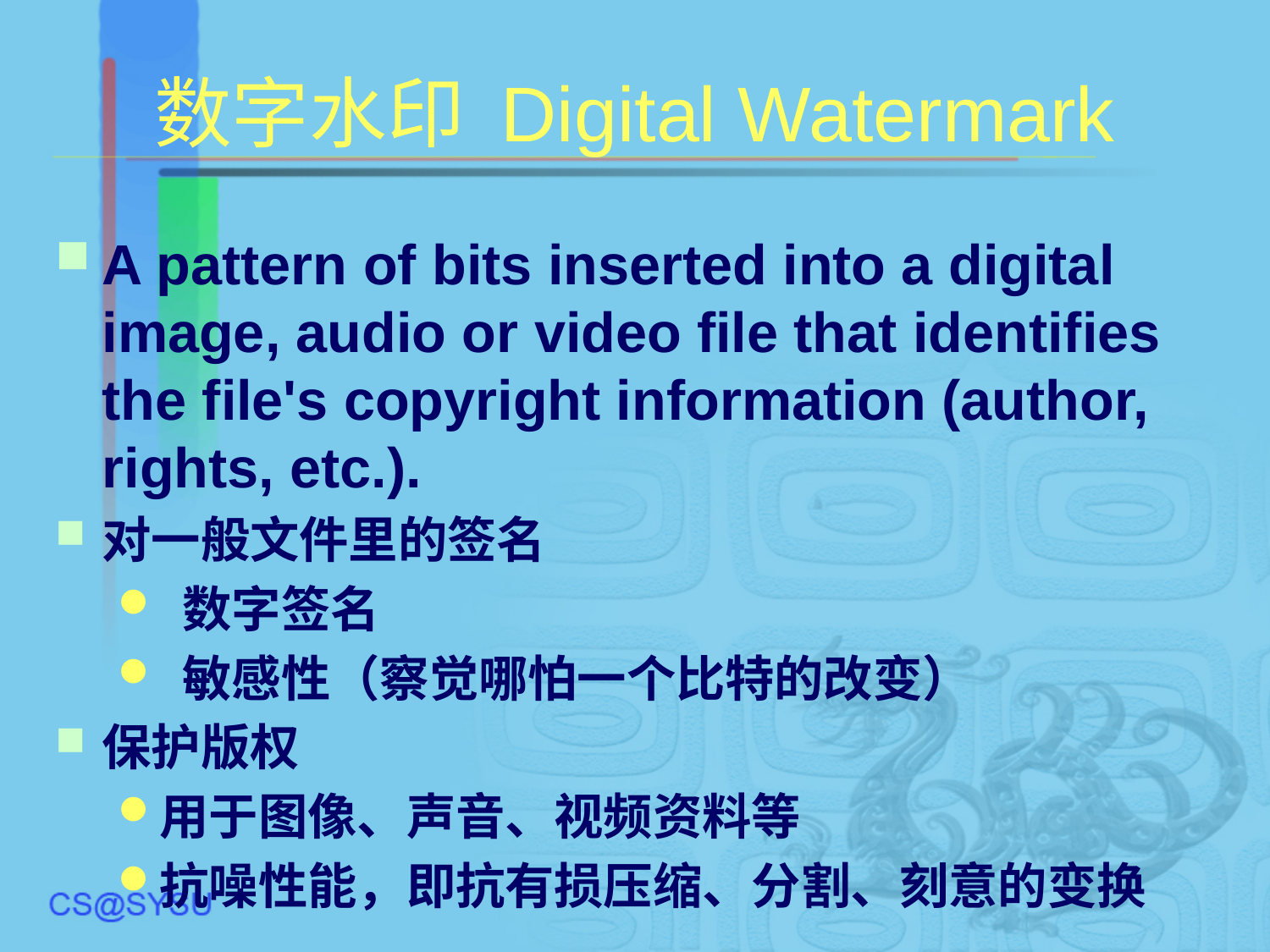

# 数字水印 Digital Watermark
A pattern of bits inserted into a digital image, audio or video file that identifies the file's copyright information (author, rights, etc.).
对一般文件里的签名
 数字签名
 敏感性（察觉哪怕一个比特的改变）
保护版权
用于图像、声音、视频资料等
抗噪性能，即抗有损压缩、分割、刻意的变换